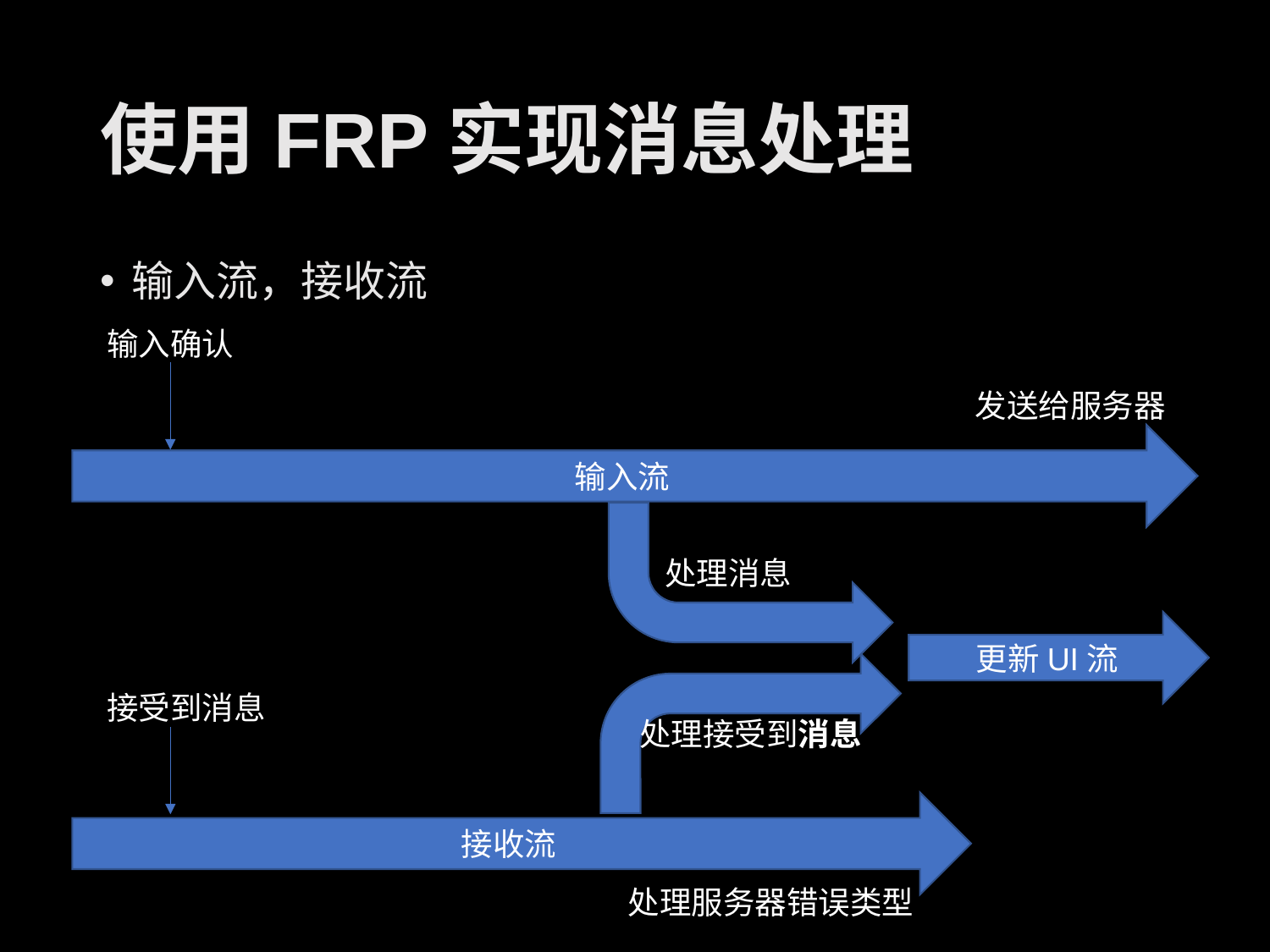

# 使用FRP实现消息处理
输入流，接收流
输入确认
发送给服务器
输入流

处理消息
更新UI流
处理接受到消息
接受到消息
接收流
处理服务器错误类型